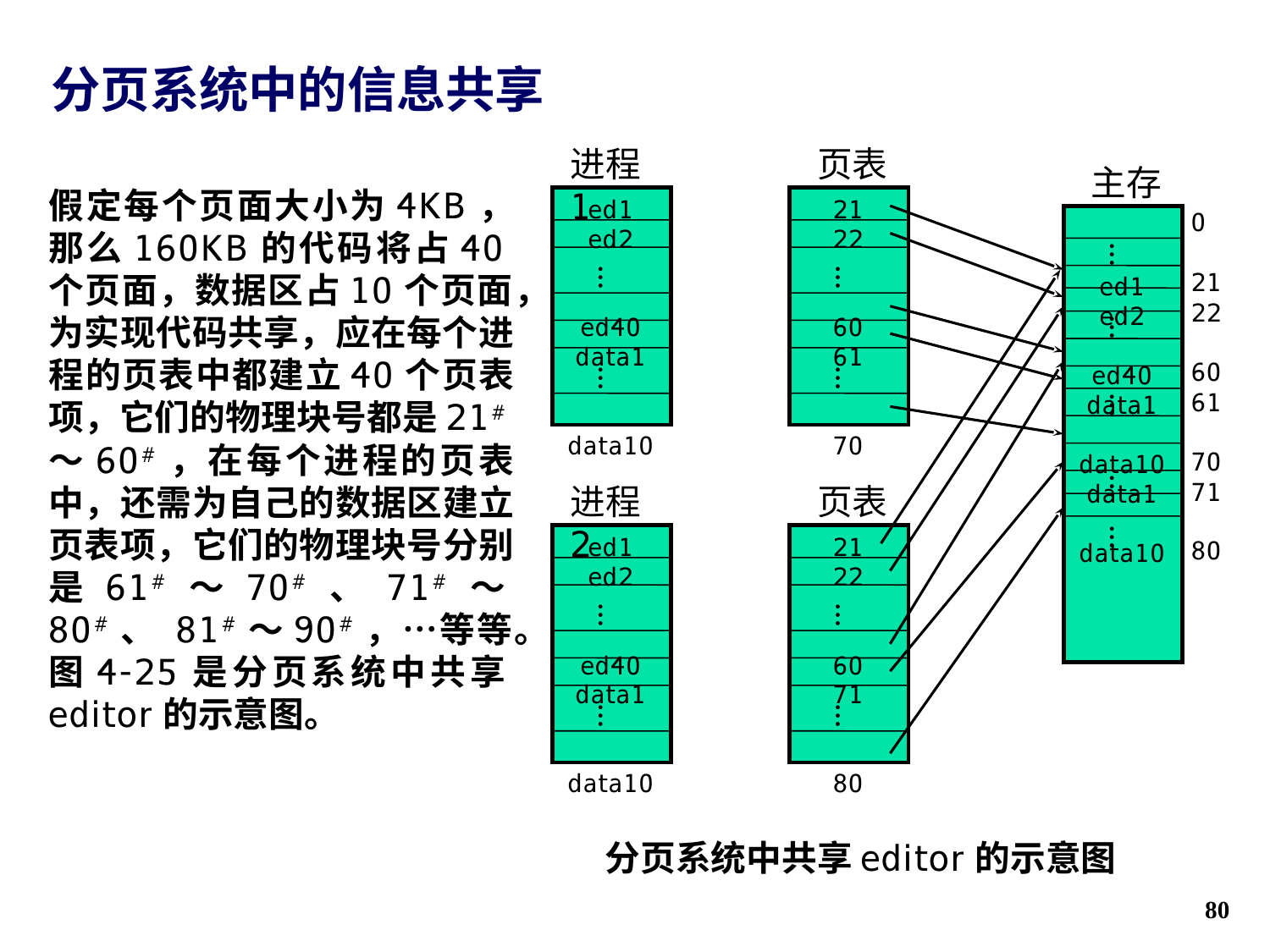

分页系统中的信息共享
进程1
页表
主存
ed1
ed2

ed40
data1

data10

…

…

21
22

60
61

70

…

…

ed1
ed2

ed40
data1

data10
data1

data10
0

21
22

60
61

70
71

80

…

…

…

…
进程2
页表

ed1
ed2

ed40
data1

data10

…

…

21
22

60
71

80

…

…

…
假定每个页面大小为4KB，那么160KB的代码将占40个页面，数据区占10个页面，为实现代码共享，应在每个进程的页表中都建立40个页表项，它们的物理块号都是21#～60#，在每个进程的页表中，还需为自己的数据区建立页表项，它们的物理块号分别是61#～70#、71#～80#、 81#～90#，…等等。图4-25是分页系统中共享editor的示意图。
分页系统中共享editor的示意图
80